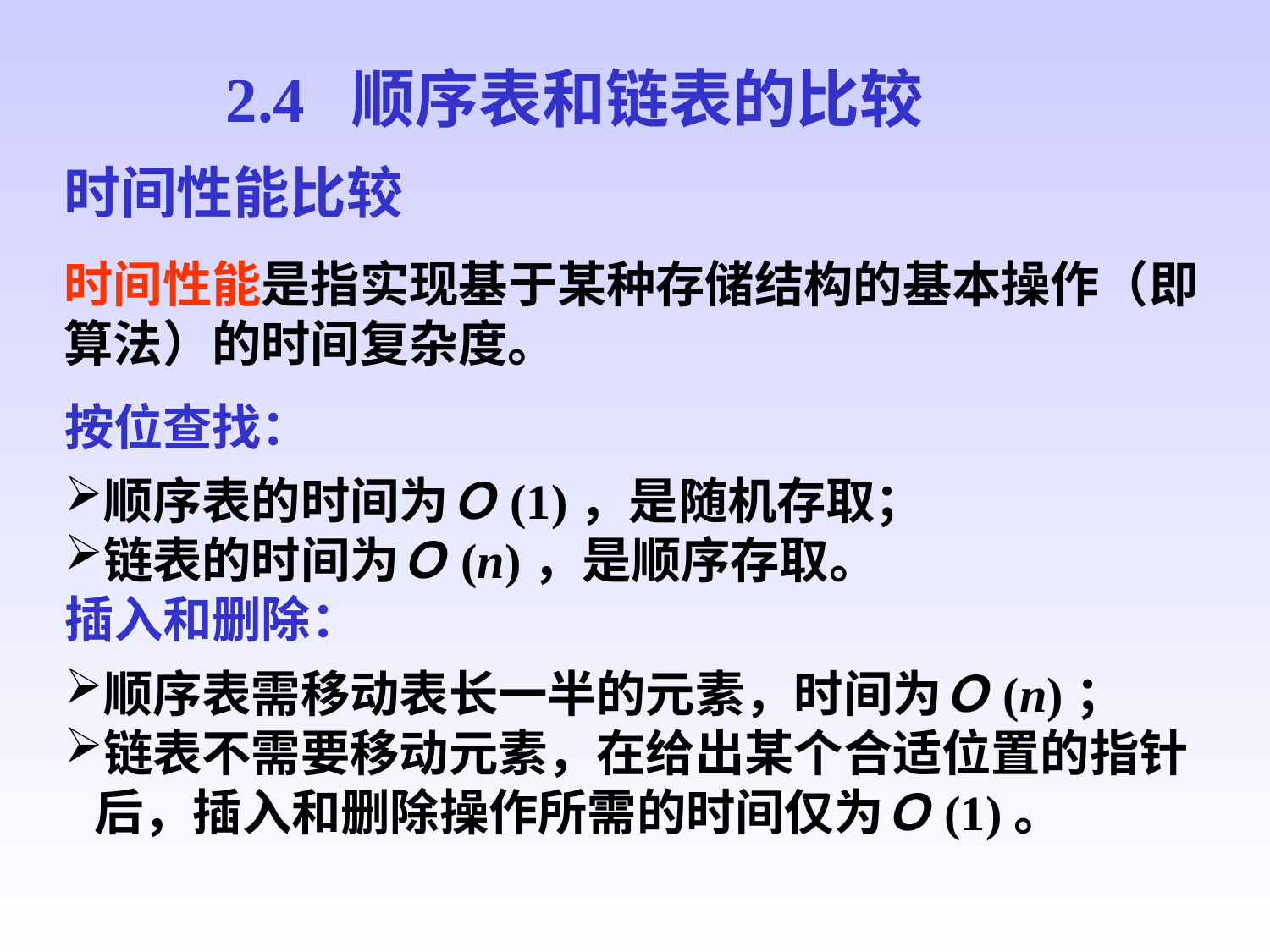

2.4  顺序表和链表的比较
时间性能比较
时间性能是指实现基于某种存储结构的基本操作（即算法）的时间复杂度。
按位查找：
顺序表的时间为Ｏ(1)，是随机存取；
链表的时间为Ｏ(n)，是顺序存取。
插入和删除：
顺序表需移动表长一半的元素，时间为Ｏ(n)；
链表不需要移动元素，在给出某个合适位置的指针后，插入和删除操作所需的时间仅为Ｏ(1)。